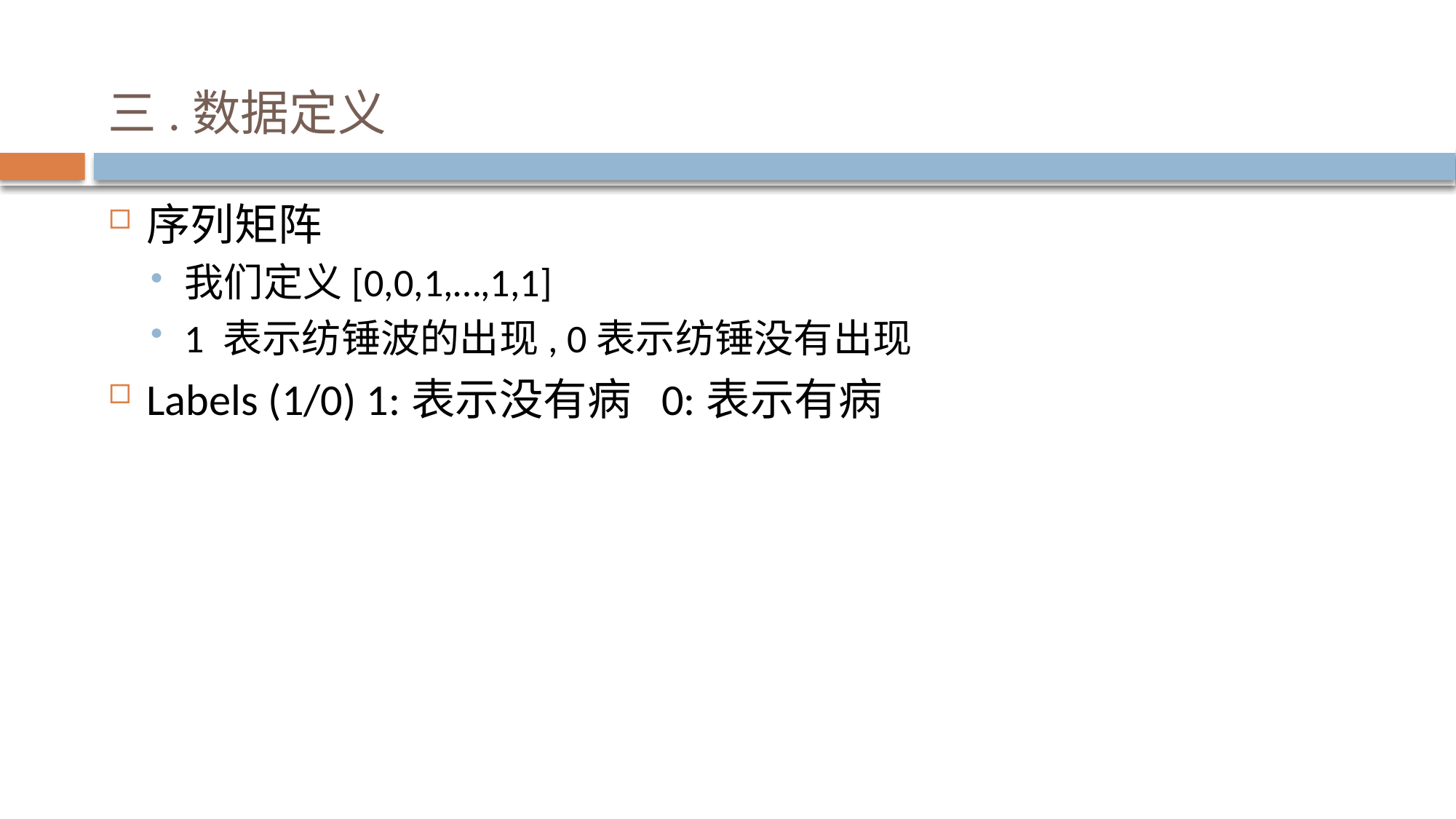

# 三.数据定义
序列矩阵
我们定义[0,0,1,…,1,1]
1 表示纺锤波的出现, 0表示纺锤没有出现
Labels (1/0) 1:表示没有病  0:表示有病